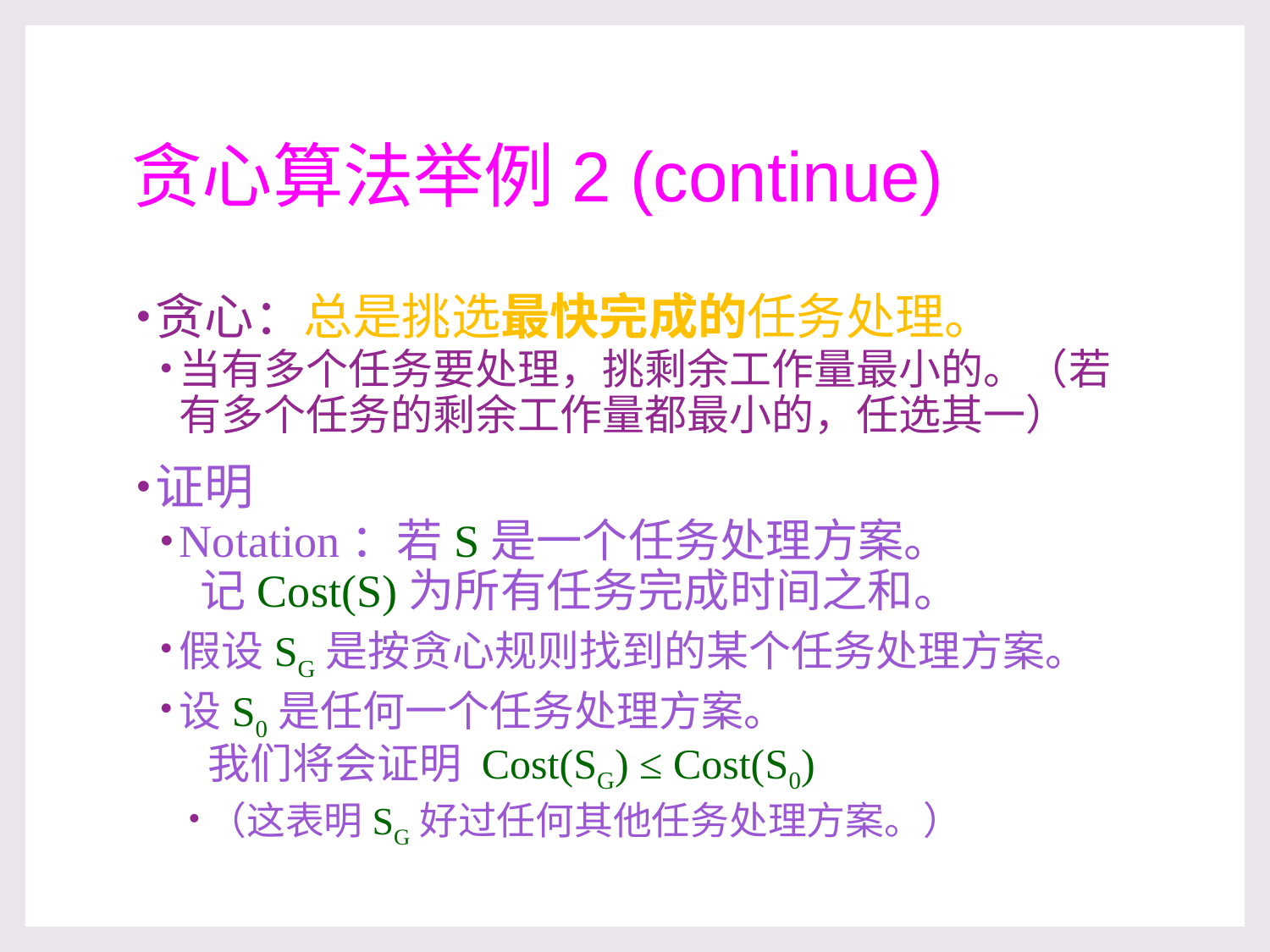

# 贪心算法举例2 (continue)
贪心：总是挑选最快完成的任务处理。
当有多个任务要处理，挑剩余工作量最小的。（若有多个任务的剩余工作量都最小的，任选其一）
证明
Notation：若S是一个任务处理方案。
  记Cost(S)为所有任务完成时间之和。
假设SG是按贪心规则找到的某个任务处理方案。
设S0是任何一个任务处理方案。
   我们将会证明 Cost(SG) ≤ Cost(S0)
（这表明SG好过任何其他任务处理方案。）